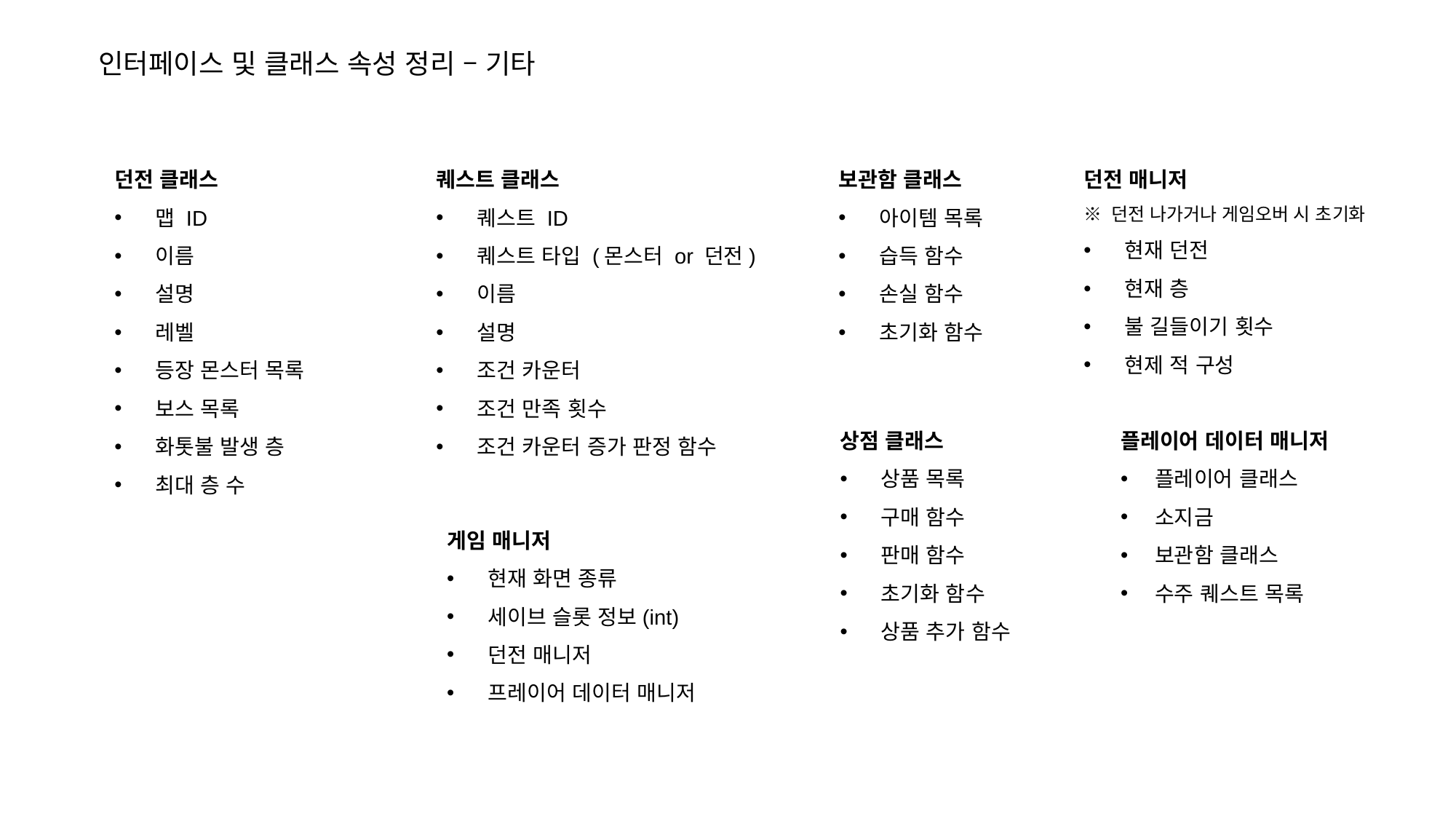

인터페이스 및 클래스 속성 정리 – 기타
던전 클래스
맵 ID
이름
설명
레벨
등장 몬스터 목록
보스 목록
화톳불 발생 층
최대 층 수
퀘스트 클래스
퀘스트 ID
퀘스트 타입 (몬스터 or 던전)
이름
설명
조건 카운터
조건 만족 횟수
조건 카운터 증가 판정 함수
보관함 클래스
아이템 목록
습득 함수
손실 함수
초기화 함수
던전 매니저
※ 던전 나가거나 게임오버 시 초기화
현재 던전
현재 층
불 길들이기 횟수
현제 적 구성
상점 클래스
상품 목록
구매 함수
판매 함수
초기화 함수
상품 추가 함수
플레이어 데이터 매니저
플레이어 클래스
소지금
보관함 클래스
수주 퀘스트 목록
게임 매니저
현재 화면 종류
세이브 슬롯 정보(int)
던전 매니저
프레이어 데이터 매니저